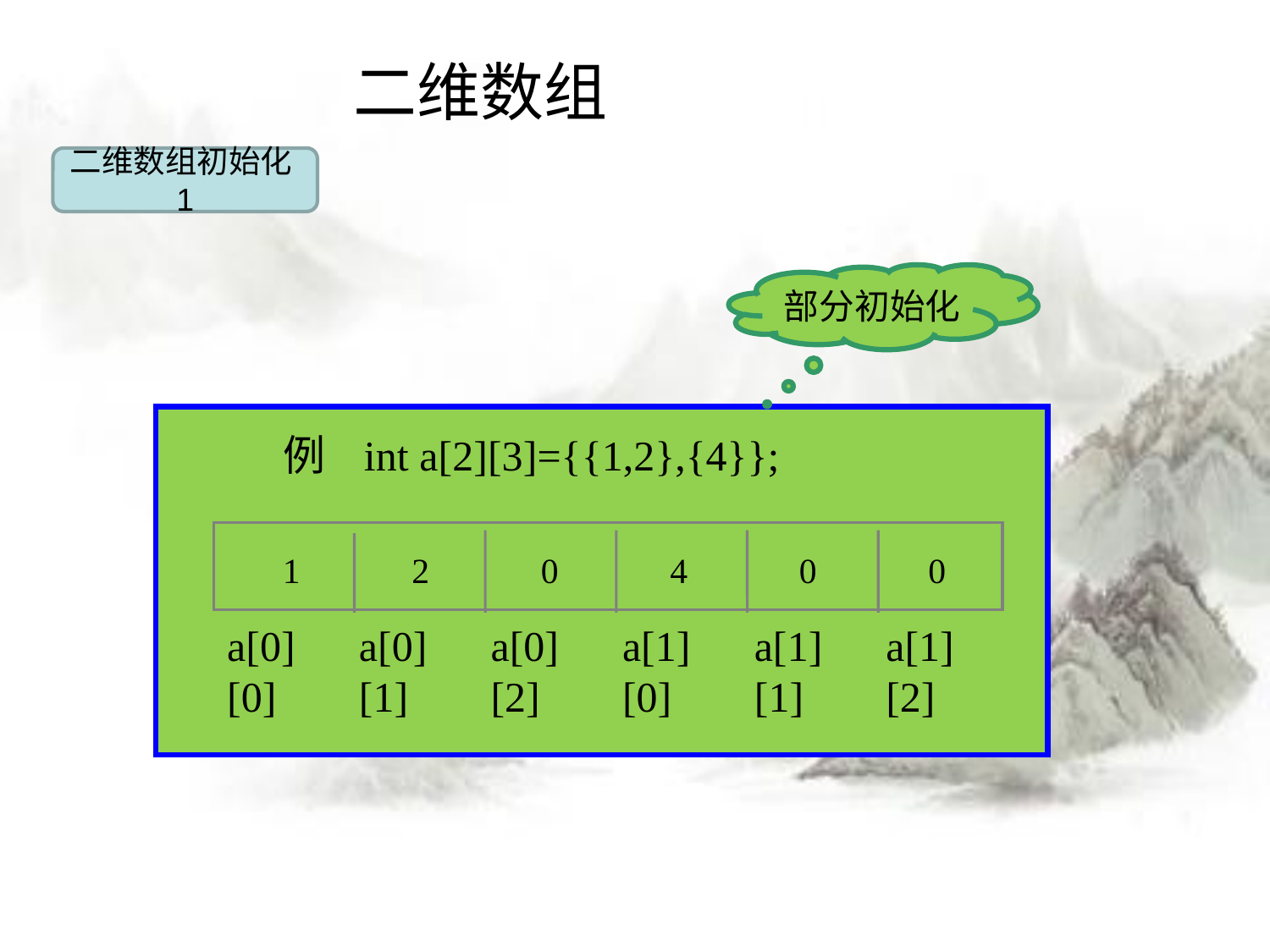

# 二维数组
二维数组初始化1
部分初始化

           例   int a[2][3]={{1,2},{4}};

1
2
0
4
0
0
a[0][0]
a[0][1]
a[0][2]
a[1][0]
a[1][1]
a[1][2]